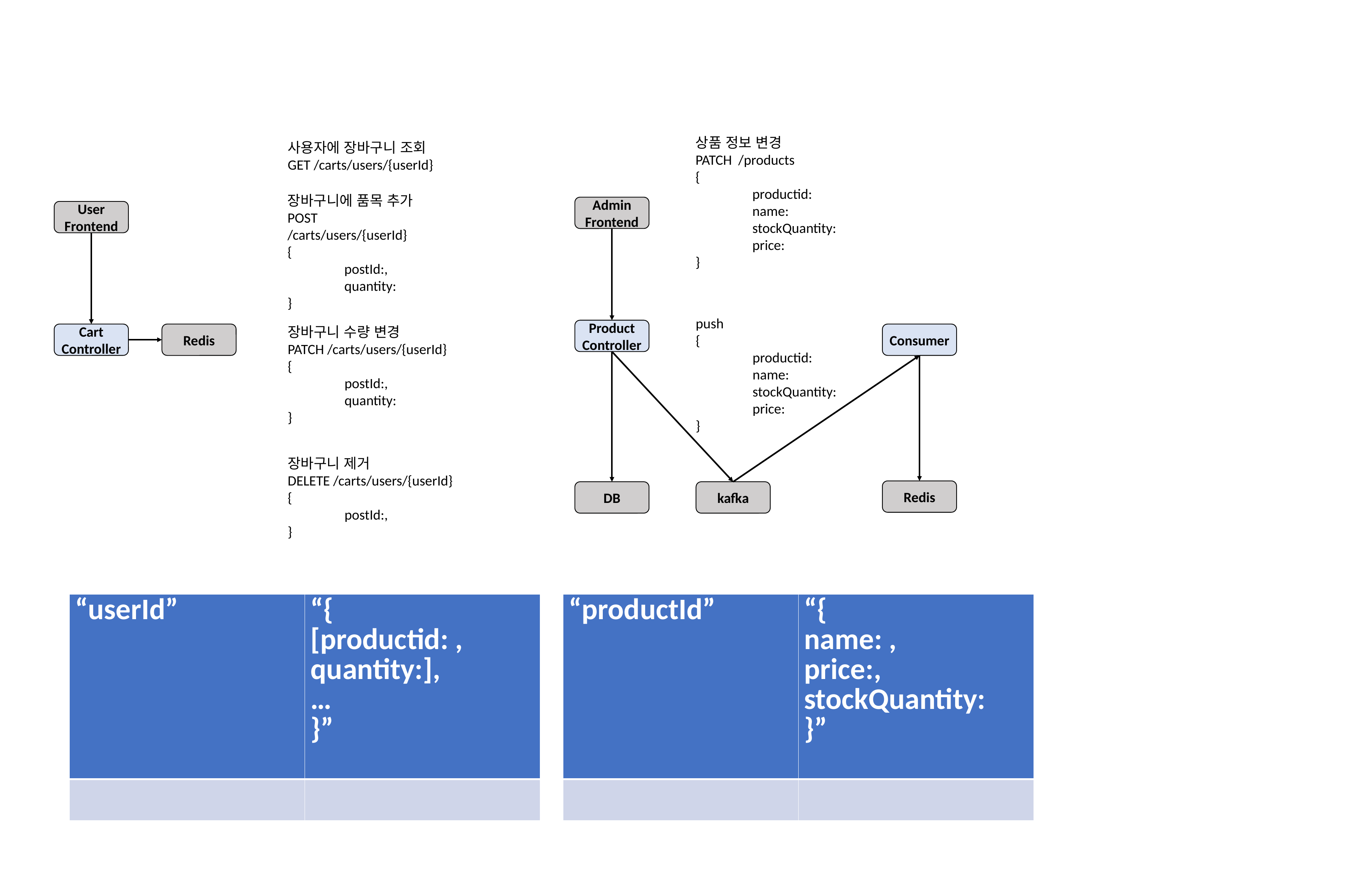

상품 정보 변경
PATCH  /products
{
	productid:
	name:
	stockQuantity:
	price:
}
사용자에 장바구니 조회
GET /carts/users/{userId}
장바구니에 품목 추가
POST /carts/users/{userId}
{
	postId:,
	quantity:
}
Admin
Frontend
User
Frontend
push
{
	productid:
	name:
	stockQuantity:
	price:
}
장바구니 수량 변경
PATCH /carts/users/{userId}
{
	postId:,
	quantity:
}
Product
Controller
Consumer
Redis
Cart
Controller
장바구니 제거
DELETE /carts/users/{userId}
{
	postId:,
}
Redis
DB
kafka
| “userId” | “{ [productid: , quantity:], … }” |
| --- | --- |
|  |  |
| “productId” | “{ name: , price:, stockQuantity: }” |
| --- | --- |
|  |  |